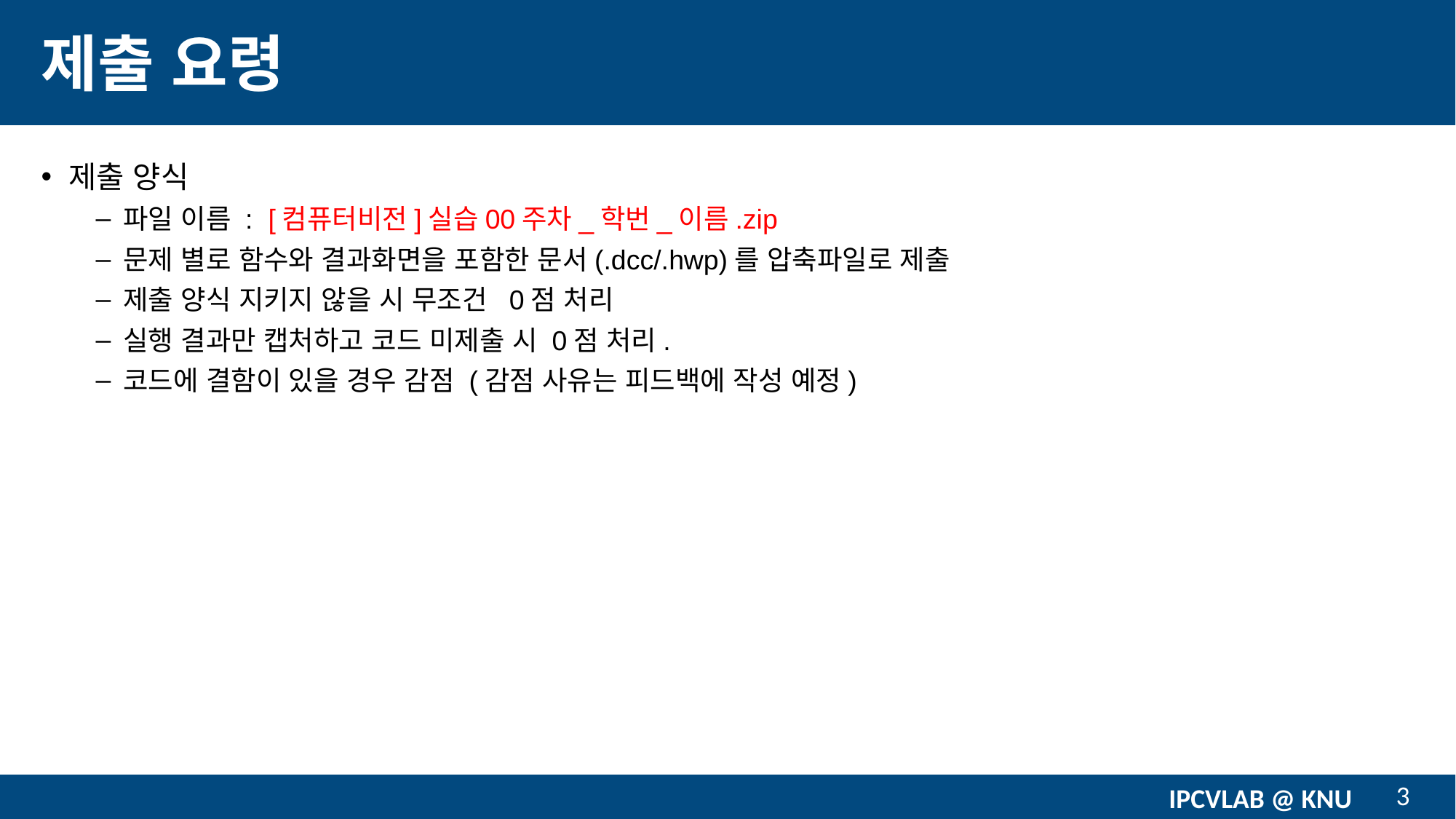

# 제출 요령
제출 양식
파일 이름 :  [컴퓨터비전]실습00주차_학번_이름.zip
문제 별로 함수와 결과화면을 포함한 문서(.dcc/.hwp)를 압축파일로 제출
제출 양식 지키지 않을 시 무조건  0점 처리
실행 결과만 캡처하고 코드 미제출 시 0점 처리.
코드에 결함이 있을 경우 감점 (감점 사유는 피드백에 작성 예정)
3